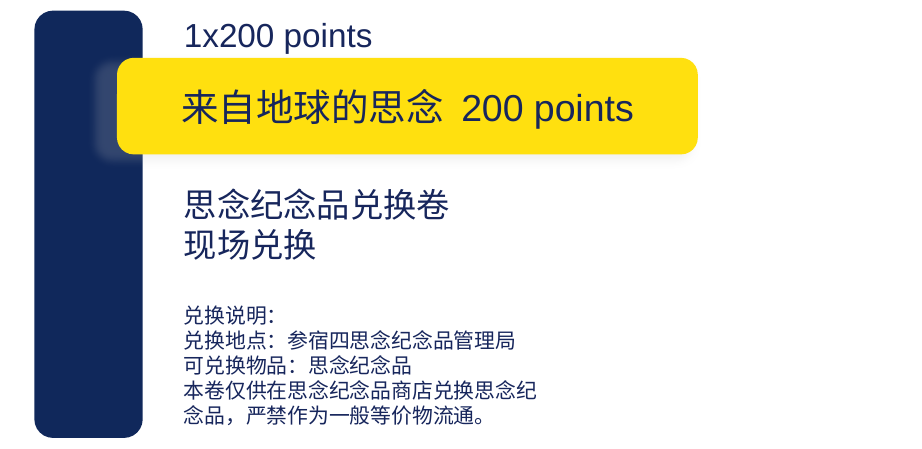

1x200 points

来自地球的思念 200 points
思念纪念品兑换卷
现场兑换
兑换说明：
兑换地点：参宿四思念纪念品管理局
可兑换物品：思念纪念品
本卷仅供在思念纪念品商店兑换思念纪念品，严禁作为一般等价物流通。